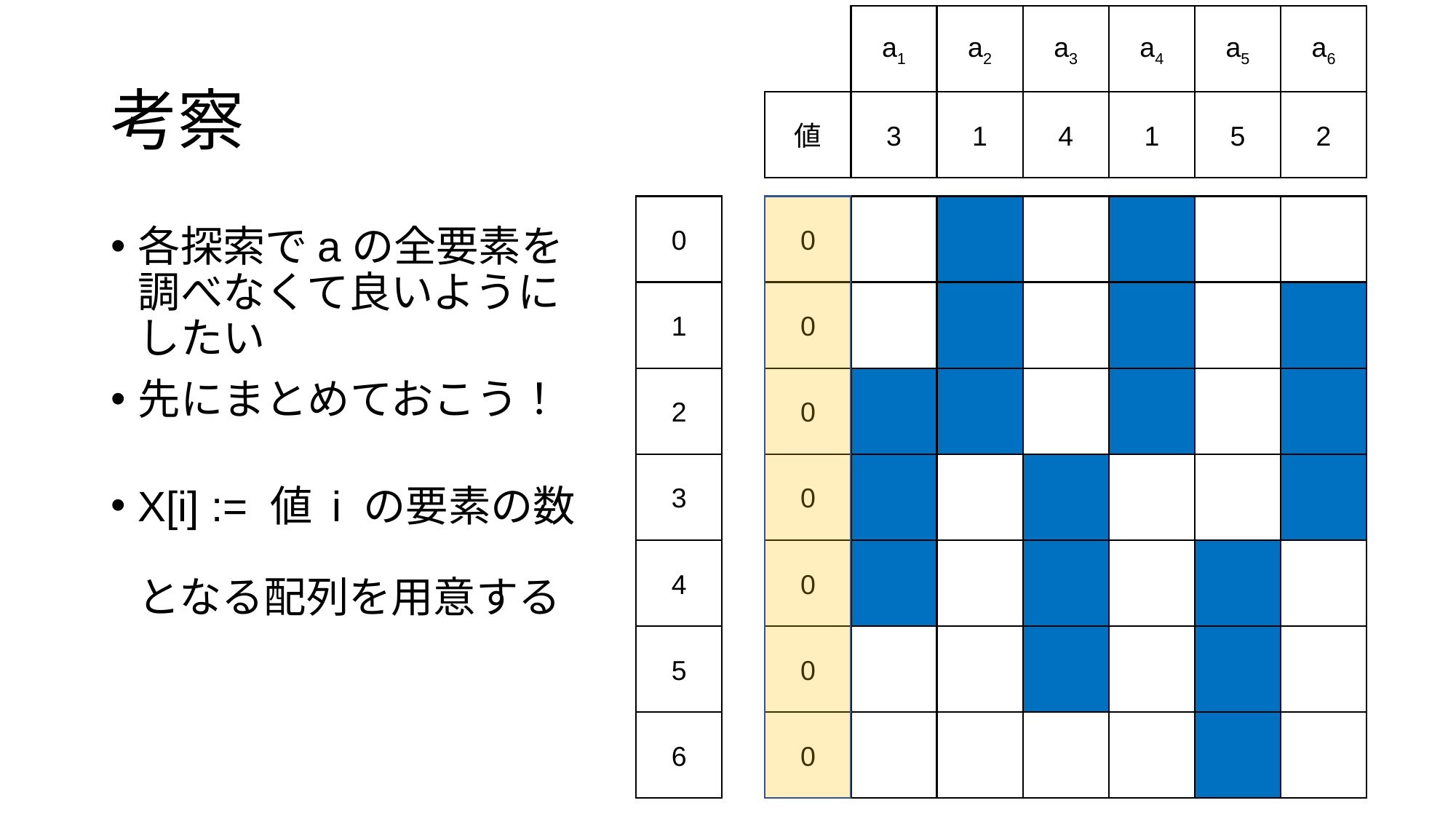

a1
a2
a3
a4
a5
a6
# 考察
値
3
1
4
1
5
2
0
0

各探索でaの全要素を
調べなくて良いように
したい
先にまとめておこう！
X[i] := 値 i の要素の数
となる配列を用意する

1
0

2
0

3
0

4
0

5
0

6
0